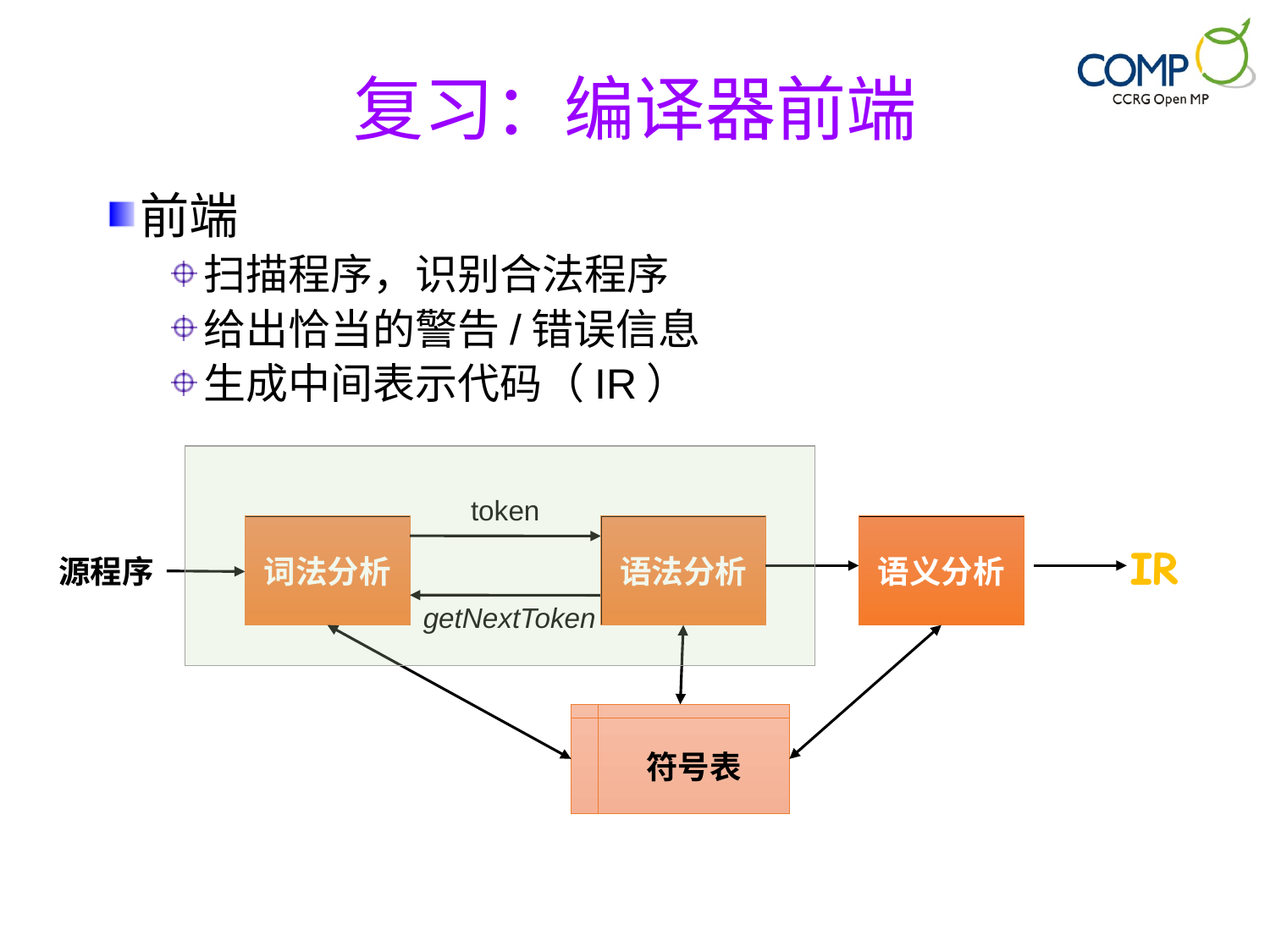

# 复习：编译器前端
前端
扫描程序，识别合法程序
给出恰当的警告/错误信息
生成中间表示代码（IR）

token
词法分析
语法分析
语义分析
IR
源程序
getNextToken
符号表